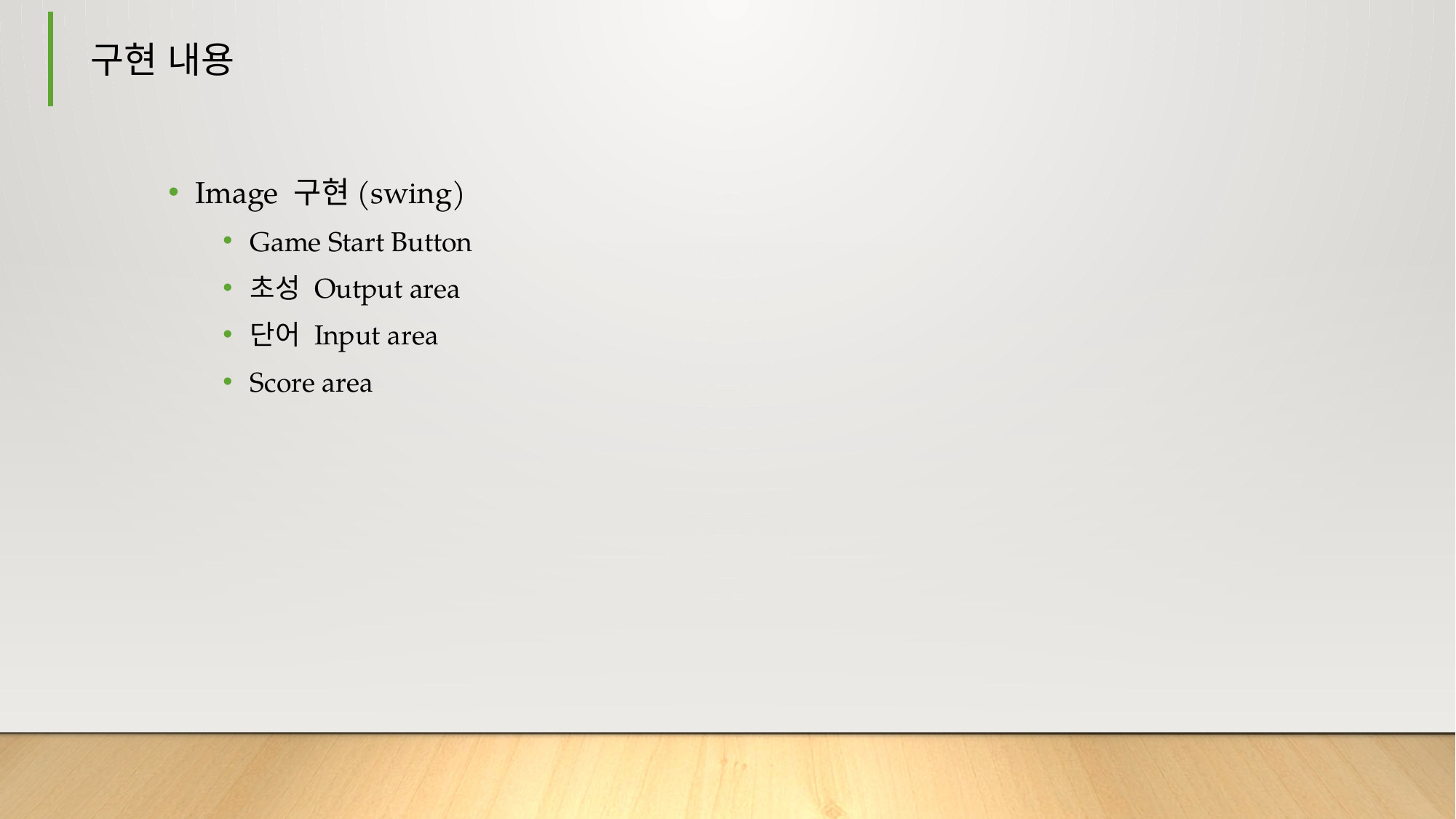

# 구현 내용
Image 구현(swing)
Game Start Button
초성 Output area
단어 Input area
Score area